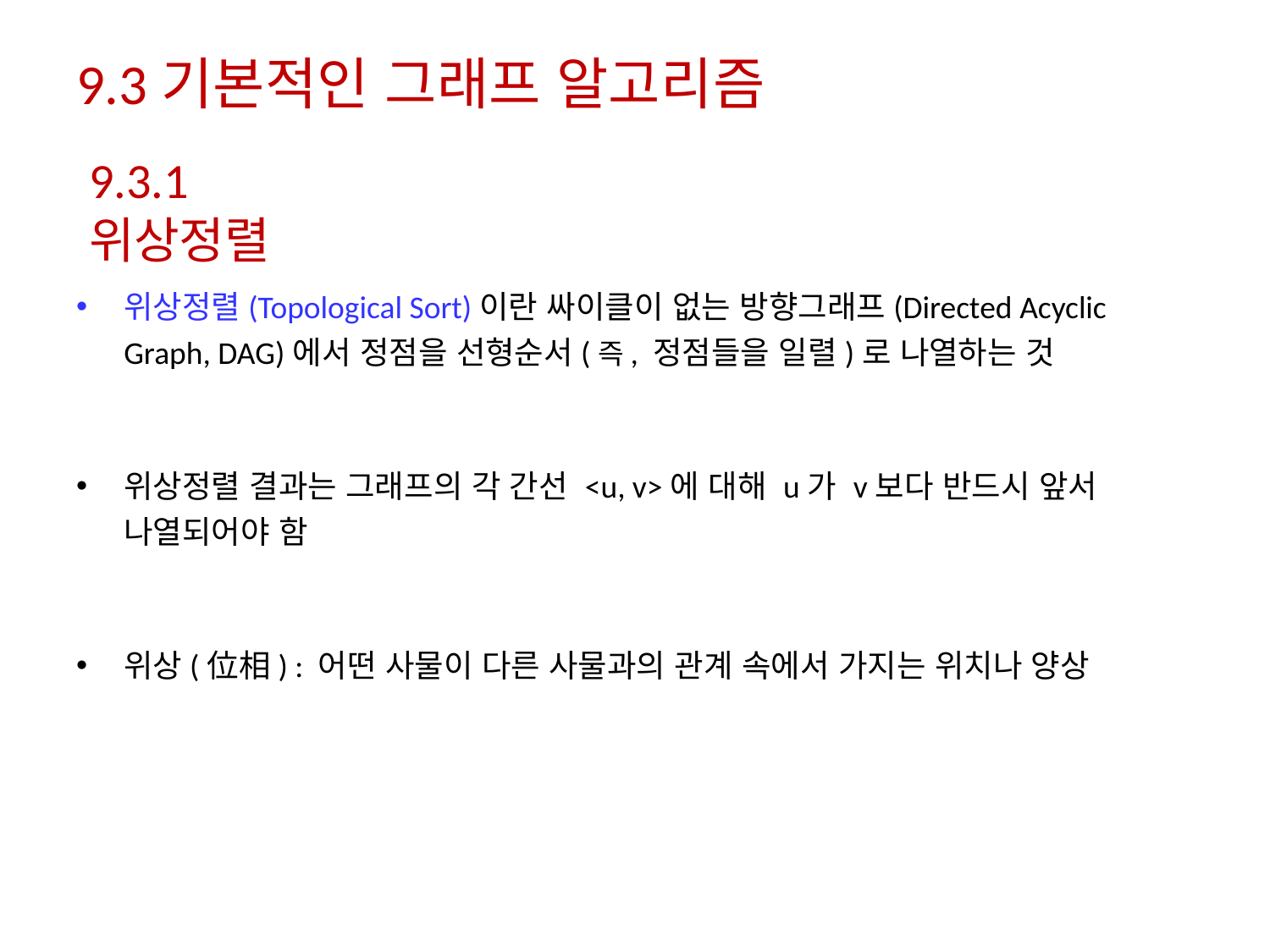

# 9.3기본적인 그래프 알고리즘
9.3.1 위상정렬
위상정렬(Topological Sort)이란 싸이클이 없는 방향그래프(Directed Acyclic Graph, DAG)에서 정점을 선형순서(즉, 정점들을 일렬)로 나열하는 것

위상정렬 결과는 그래프의 각 간선 <u, v>에 대해 u가 v보다 반드시 앞서 나열되어야 함

위상(位相) : 어떤 사물이 다른 사물과의 관계 속에서 가지는 위치나 양상